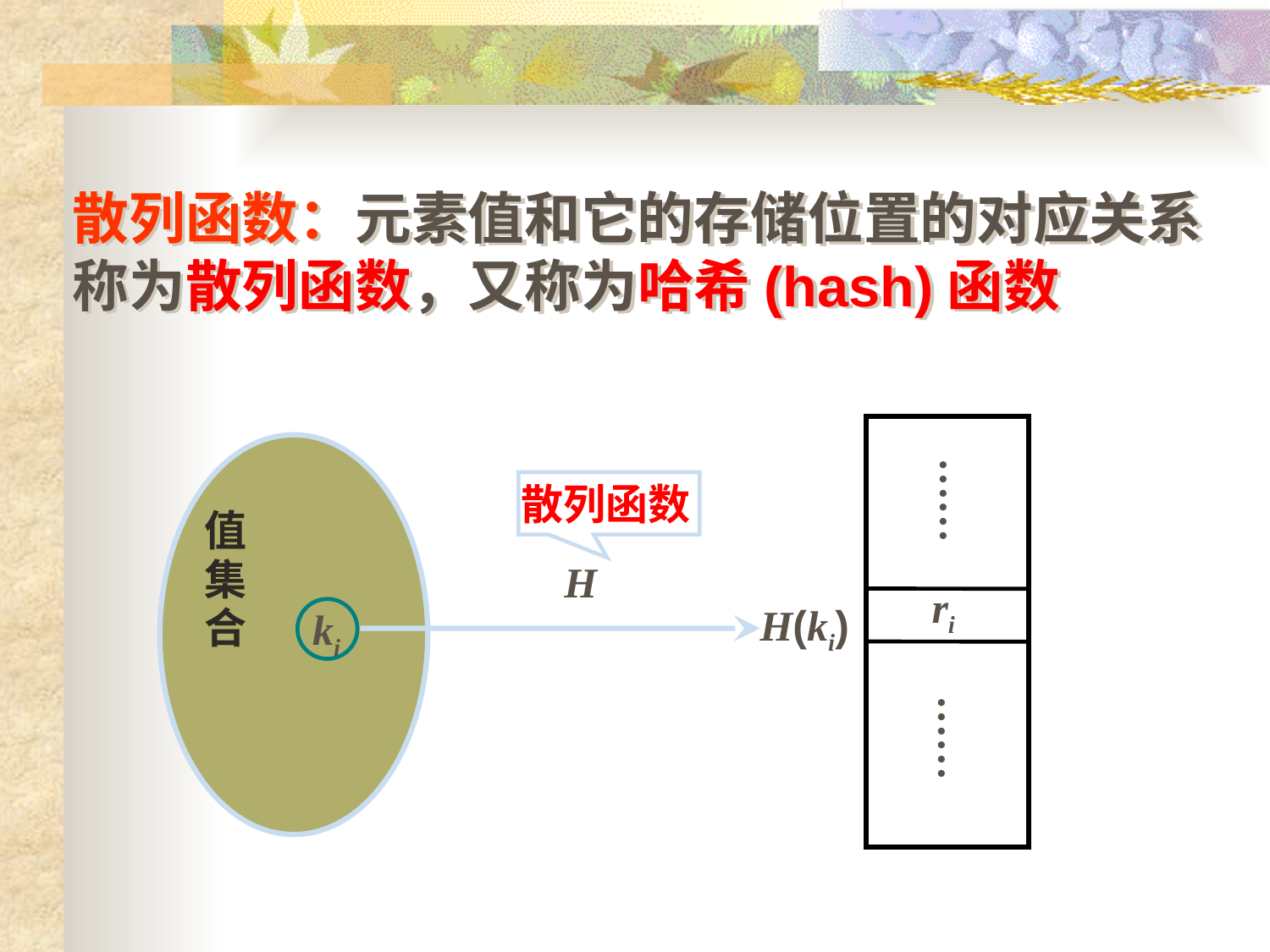

散列函数：元素值和它的存储位置的对应关系称为散列函数，又称为哈希(hash)函数

     ri

……
散列函数
值集合
H

H(ki)

ki

……